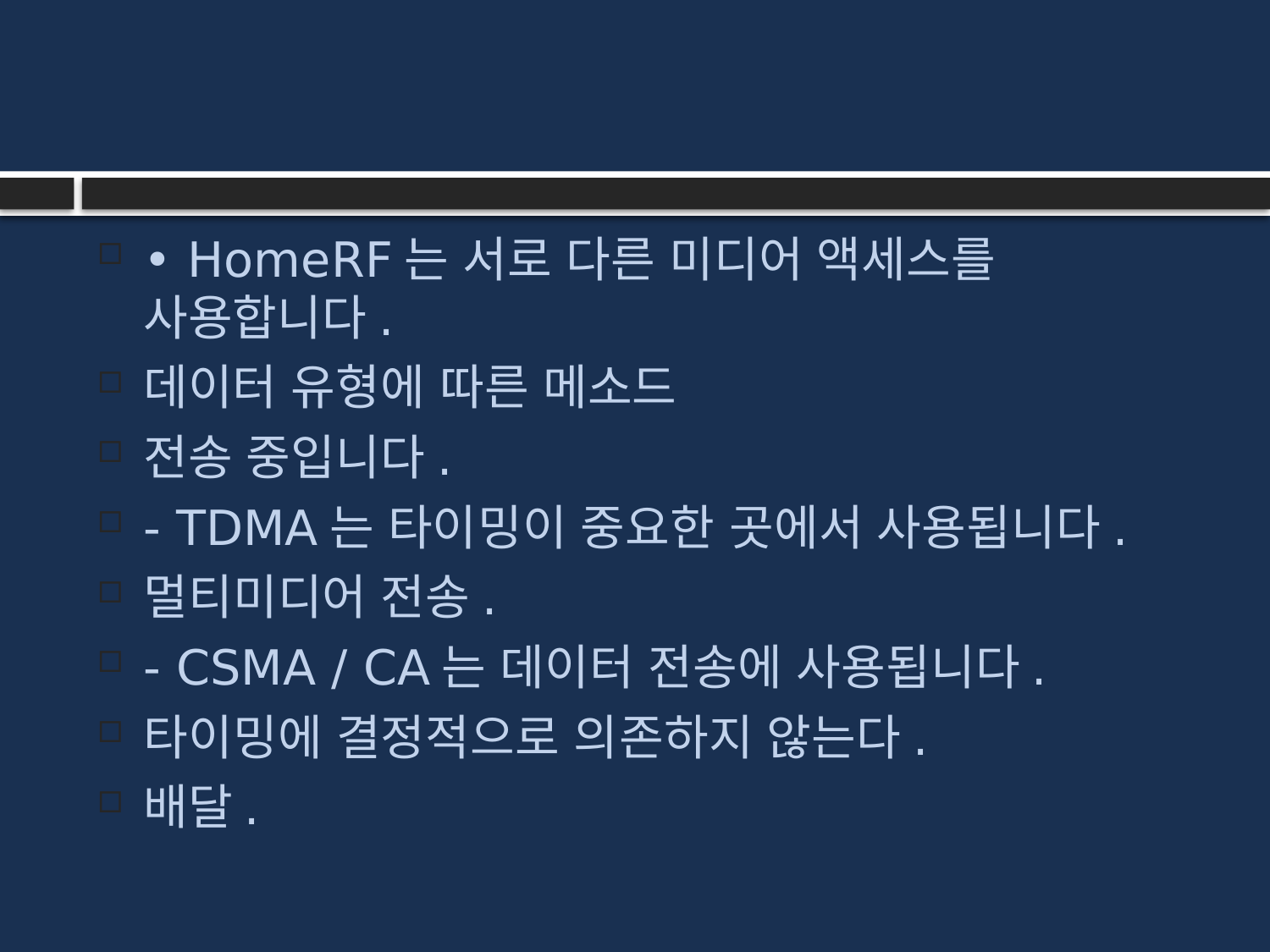

#
• HomeRF는 서로 다른 미디어 액세스를 사용합니다.
데이터 유형에 따른 메소드
전송 중입니다.
- TDMA는 타이밍이 중요한 곳에서 사용됩니다.
멀티미디어 전송.
- CSMA / CA는 데이터 전송에 사용됩니다.
타이밍에 결정적으로 의존하지 않는다.
배달.